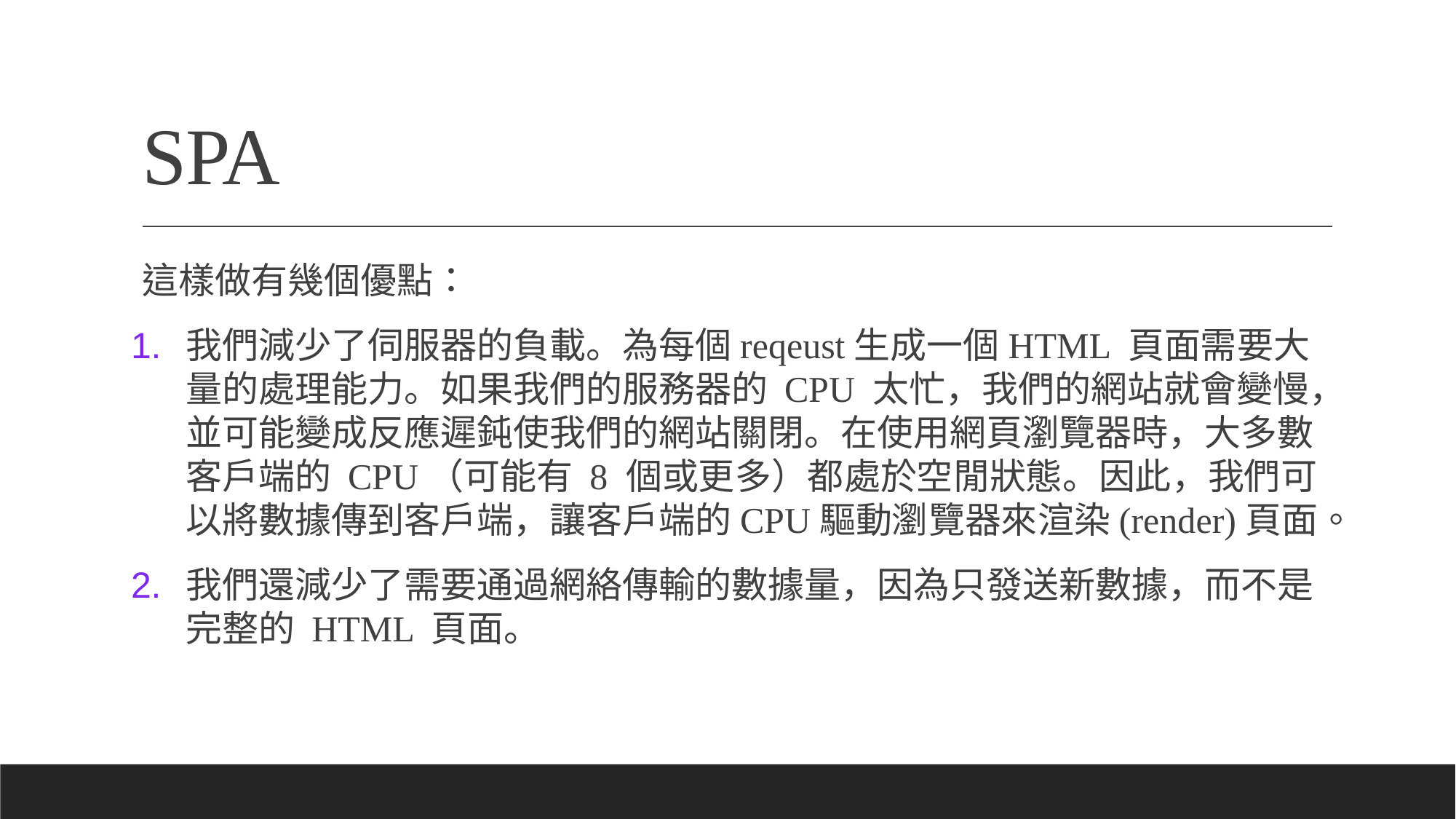

# SPA
這樣做有幾個優點：
我們減少了伺服器的負載。為每個reqeust生成一個HTML 頁面需要大量的處理能力。如果我們的服務器的 CPU 太忙，我們的網站就會變慢，並可能變成反應遲鈍使我們的網站關閉。在使用網頁瀏覽器時，大多數客戶端的 CPU（可能有 8 個或更多）都處於空閒狀態。因此，我們可以將數據傳到客戶端，讓客戶端的CPU驅動瀏覽器來渲染(render)頁面。
我們還減少了需要通過網絡傳輸的數據量，因為只發送新數據，而不是完整的 HTML 頁面。